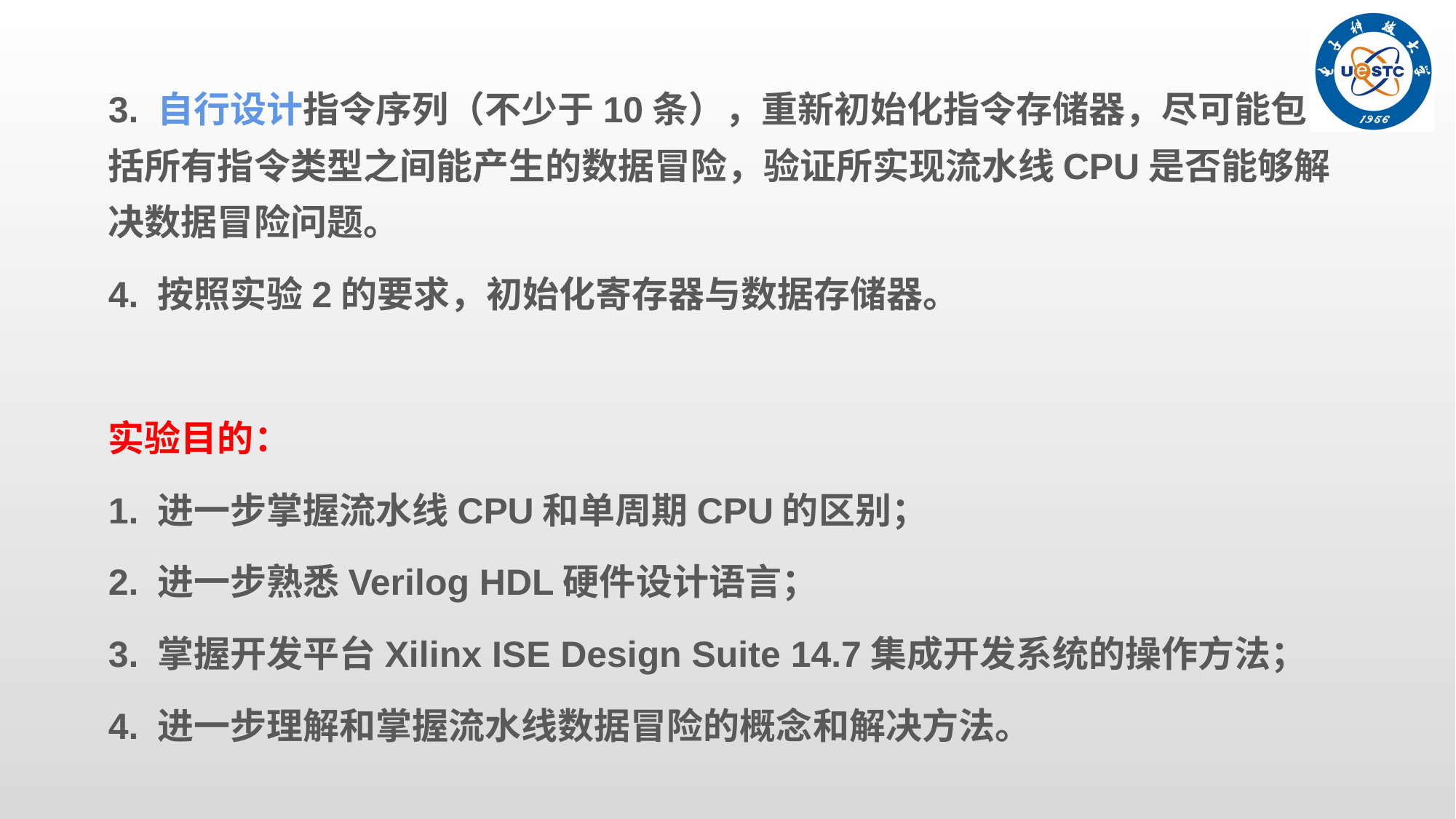

3. 自行设计指令序列（不少于10条），重新初始化指令存储器，尽可能包括所有指令类型之间能产生的数据冒险，验证所实现流水线CPU是否能够解决数据冒险问题。
4. 按照实验2的要求，初始化寄存器与数据存储器。

实验目的：
1. 进一步掌握流水线CPU和单周期CPU的区别；
2. 进一步熟悉Verilog HDL硬件设计语言；
3. 掌握开发平台Xilinx ISE Design Suite 14.7集成开发系统的操作方法；
4. 进一步理解和掌握流水线数据冒险的概念和解决方法。